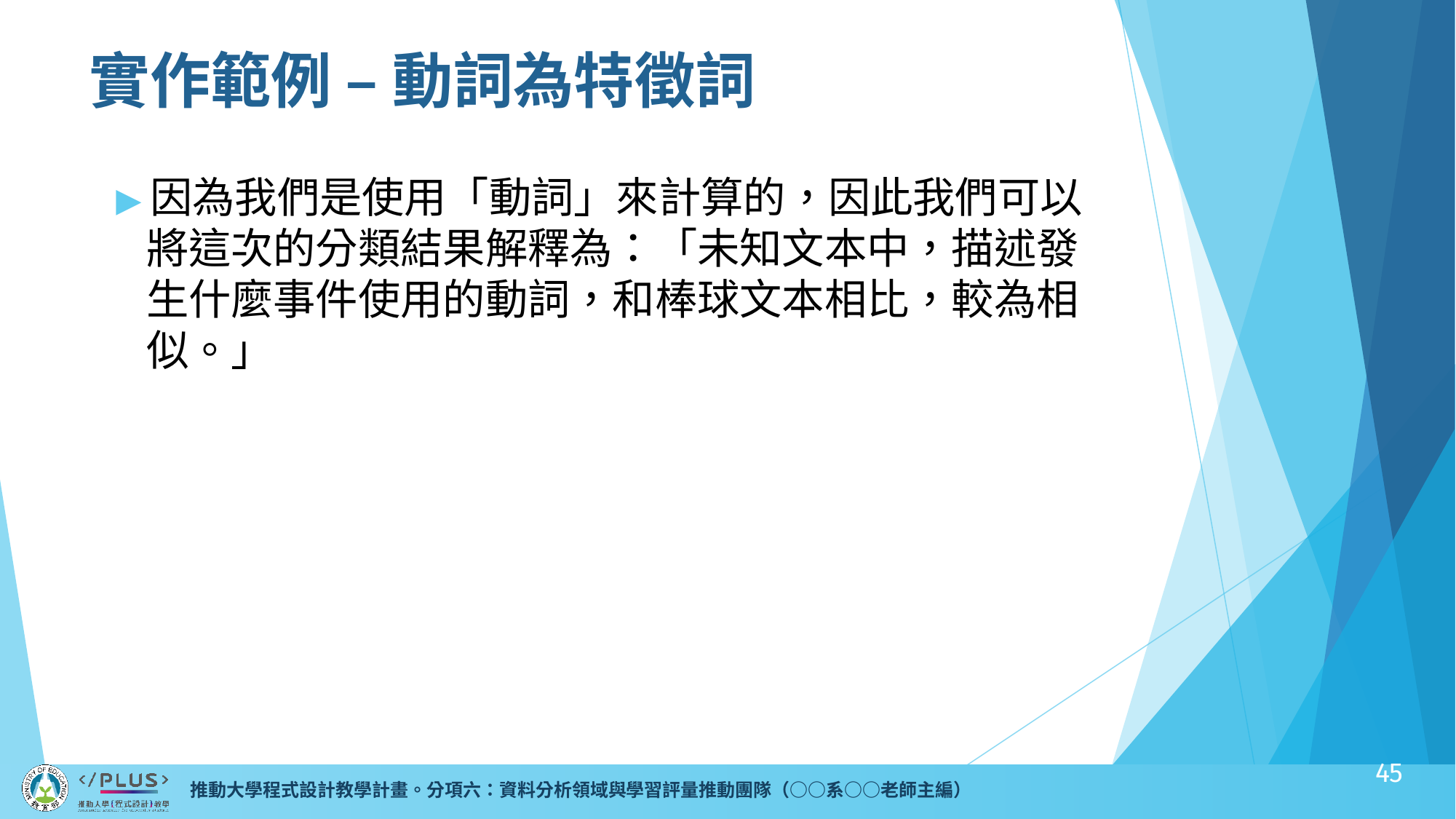

# 實作範例 – 動詞為特徵詞
因為我們是使用「動詞」來計算的，因此我們可以將這次的分類結果解釋為：「未知文本中，描述發生什麼事件使用的動詞，和棒球文本相比，較為相似。」

45